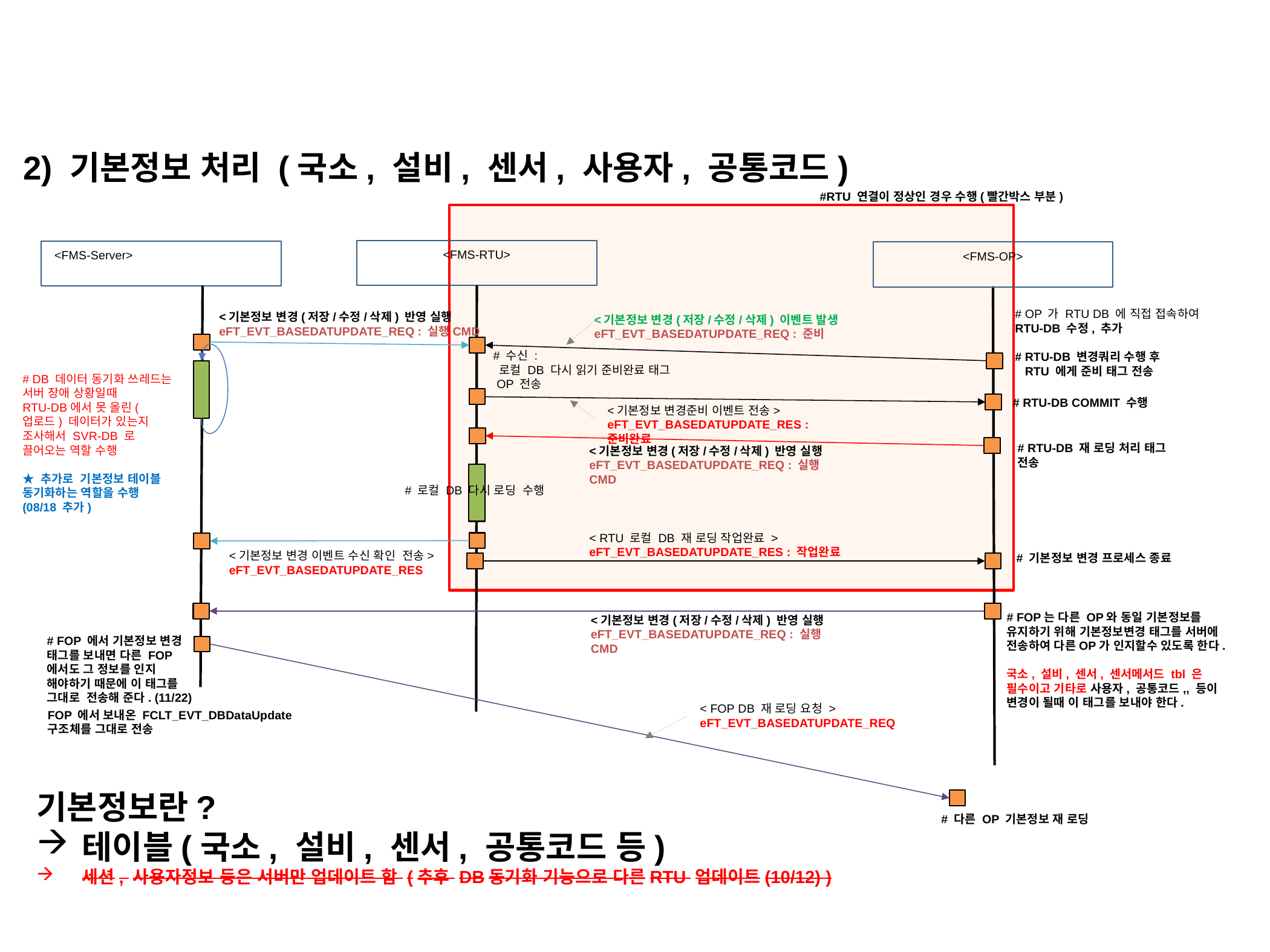

2) 기본정보 처리 (국소, 설비, 센서, 사용자, 공통코드)
#RTU 연결이 정상인 경우 수행(빨간박스 부분)

<FMS-RTU>
<FMS-Server>
<FMS-OP>
# OP 가 RTU DB 에 직접 접속하여
RTU-DB 수정, 추가

# RTU-DB 변경쿼리 수행 후
   RTU 에게 준비 태그 전송

<기본정보 변경(저장/수정/삭제) 반영 실행eFT_EVT_BASEDATUPDATE_REQ : 실행CMD

<기본정보 변경(저장/수정/삭제) 이벤트 발생
eFT_EVT_BASEDATUPDATE_REQ : 준비

# 수신 :
 로컬 DB 다시 읽기 준비완료 태그
 OP 전송

# DB 데이터 동기화 쓰레드는 서버 장애 상황일때
RTU-DB에서 못 올린(업로드) 데이터가 있는지 조사해서 SVR-DB 로 끌어오는 역할 수행

★ 추가로  기본정보 테이블
동기화하는 역할을 수행(08/18 추가)
# RTU-DB COMMIT 수행

<기본정보 변경준비 이벤트 전송>
eFT_EVT_BASEDATUPDATE_RES : 준비완료

# RTU-DB 재 로딩 처리 태그 전송
<기본정보 변경(저장/수정/삭제) 반영 실행eFT_EVT_BASEDATUPDATE_REQ : 실행CMD

# 로컬 DB 다시 로딩  수행
< RTU 로컬 DB 재 로딩 작업완료 >
eFT_EVT_BASEDATUPDATE_RES : 작업완료

<기본정보 변경 이벤트 수신 확인  전송>
eFT_EVT_BASEDATUPDATE_RES
# 기본정보 변경 프로세스 종료

# FOP는 다른 OP와 동일 기본정보를 유지하기 위해 기본정보변경 태그를 서버에
전송하여 다른OP가 인지할수 있도록 한다.

국소, 설비, 센서, 센서메서드 tbl 은 필수이고 기타로 사용자, 공통코드,, 등이 변경이 될때 이 태그를 보내야 한다.

<기본정보 변경(저장/수정/삭제) 반영 실행eFT_EVT_BASEDATUPDATE_REQ : 실행CMD

# FOP 에서 기본정보 변경 태그를 보내면 다른 FOP에서도 그 정보를 인지 해야하기 때문에 이 태그를 그대로  전송해 준다. (11/22)

< FOP DB 재 로딩 요청 >
eFT_EVT_BASEDATUPDATE_REQ
FOP 에서 보내온 FCLT_EVT_DBDataUpdate 구조체를 그대로 전송
기본정보란?
테이블(국소, 설비, 센서, 공통코드 등)
세션, 사용자정보 등은 서버만 업데이트 함 (추후 DB동기화 기능으로 다른RTU 업데이트(10/12) )

# 다른 OP 기본정보 재 로딩